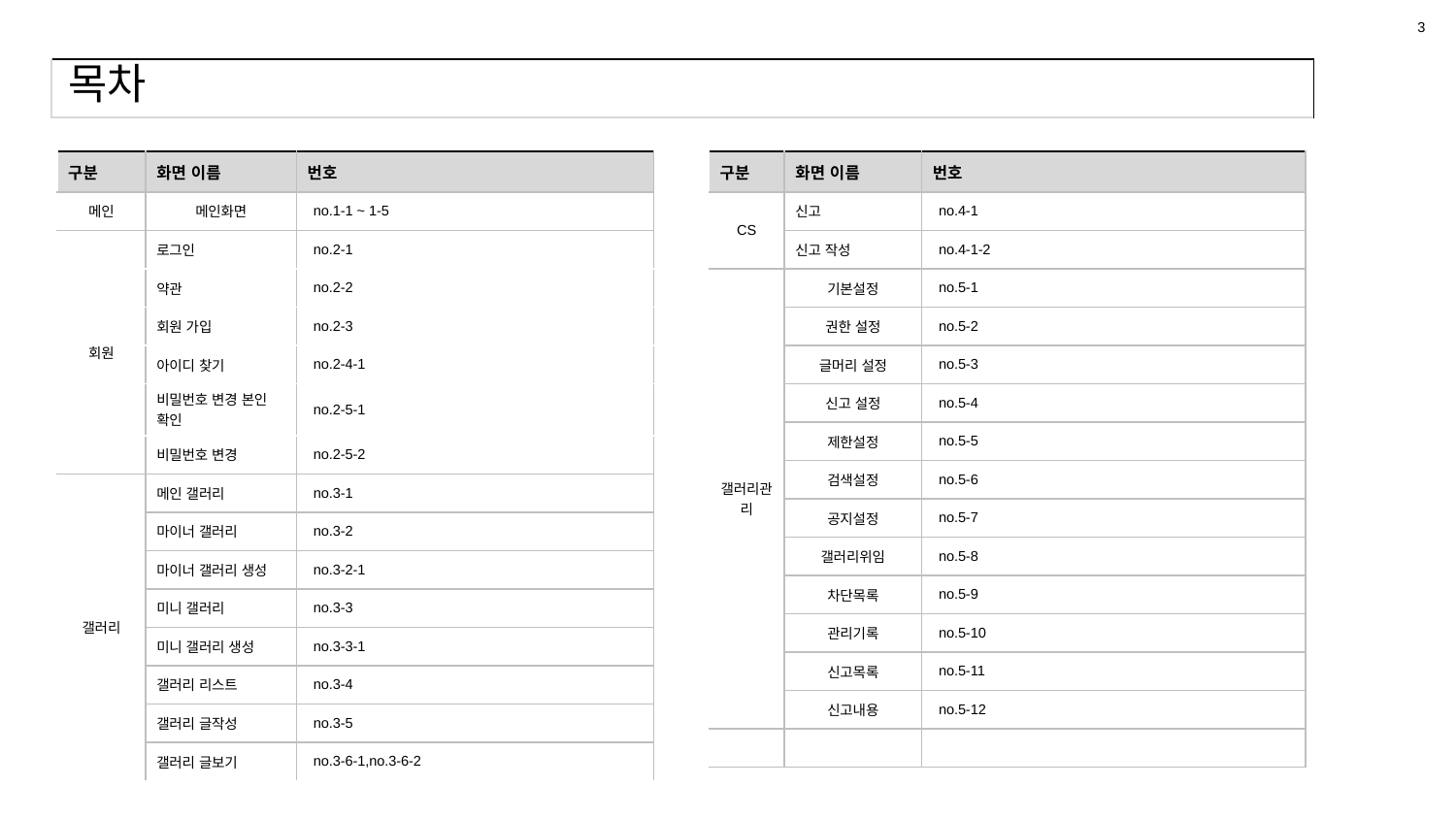

3
# 목차
| 구분 | 화면 이름 | 번호 |
| --- | --- | --- |
| 메인 | 메인화면 | no.1-1 ~ 1-5 |
| 회원 | 로그인 | no.2-1 |
|  | 약관 | no.2-2 |
|  | 회원 가입 | no.2-3 |
|  | 아이디 찾기 | no.2-4-1 |
|  | 비밀번호 변경 본인 확인 | no.2-5-1 |
|  | 비밀번호 변경 | no.2-5-2 |
| 갤러리 | 메인 갤러리 | no.3-1 |
|  | 마이너 갤러리 | no.3-2 |
|  | 마이너 갤러리 생성 | no.3-2-1 |
|  | 미니 갤러리 | no.3-3 |
|  | 미니 갤러리 생성 | no.3-3-1 |
|  | 갤러리 리스트 | no.3-4 |
|  | 갤러리 글작성 | no.3-5 |
|  | 갤러리 글보기 | no.3-6-1,no.3-6-2 |
| 구분 | 화면 이름 | 번호 |
| --- | --- | --- |
| CS | 신고 | no.4-1 |
|  | 신고 작성 | no.4-1-2 |
| 갤러리관리 | 기본설정 | no.5-1 |
|  | 권한 설정 | no.5-2 |
|  | 글머리 설정 | no.5-3 |
|  | 신고 설정 | no.5-4 |
|  | 제한설정 | no.5-5 |
|  | 검색설정 | no.5-6 |
|  | 공지설정 | no.5-7 |
|  | 갤러리위임 | no.5-8 |
|  | 차단목록 | no.5-9 |
|  | 관리기록 | no.5-10 |
|  | 신고목록 | no.5-11 |
|  | 신고내용 | no.5-12 |
|  |  |  |